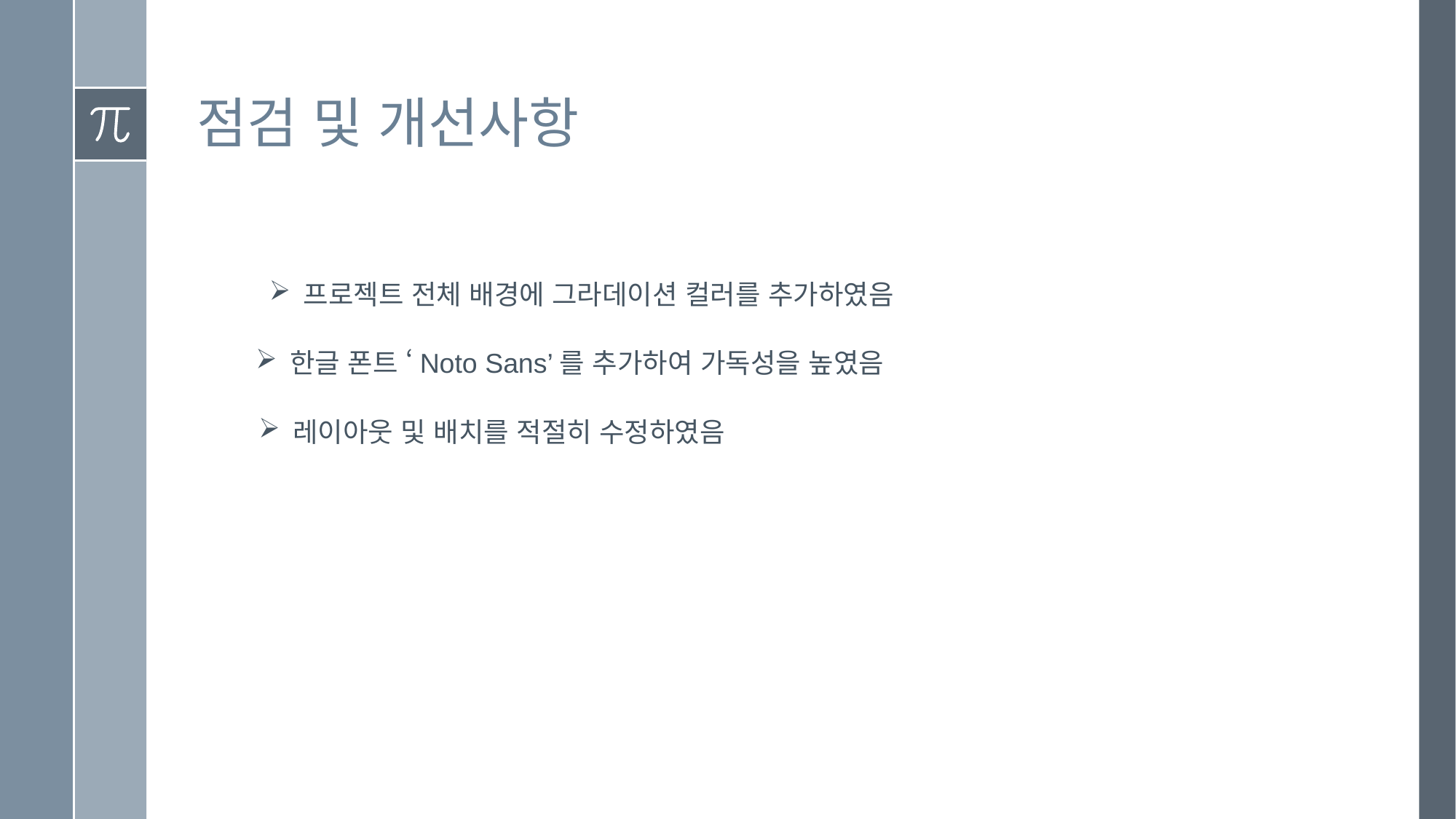

# 점검 및 개선사항
프로젝트 전체 배경에 그라데이션 컬러를 추가하였음
한글 폰트 ‘Noto Sans’를 추가하여 가독성을 높였음
레이아웃 및 배치를 적절히 수정하였음